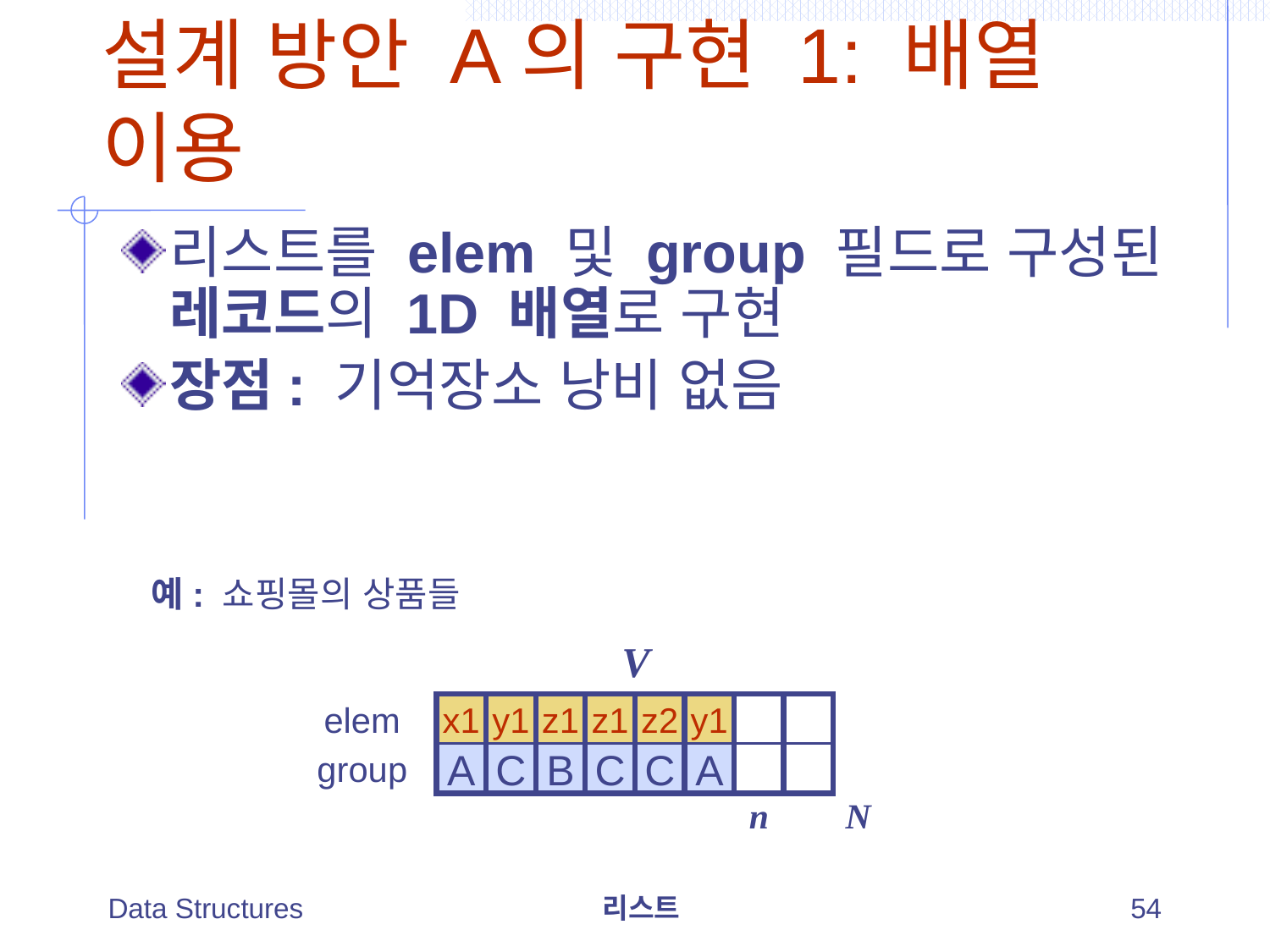

# 설계 방안 A의 구현 1: 배열 이용
리스트를 elem 및 group 필드로 구성된 레코드의 1D 배열로 구현
장점: 기억장소 낭비 없음
예: 쇼핑몰의 상품들
V
elem
x1

y1

z1

z1

z2

y1

group
A
C
B
C
C
A

n
N
Data Structures
리스트
54